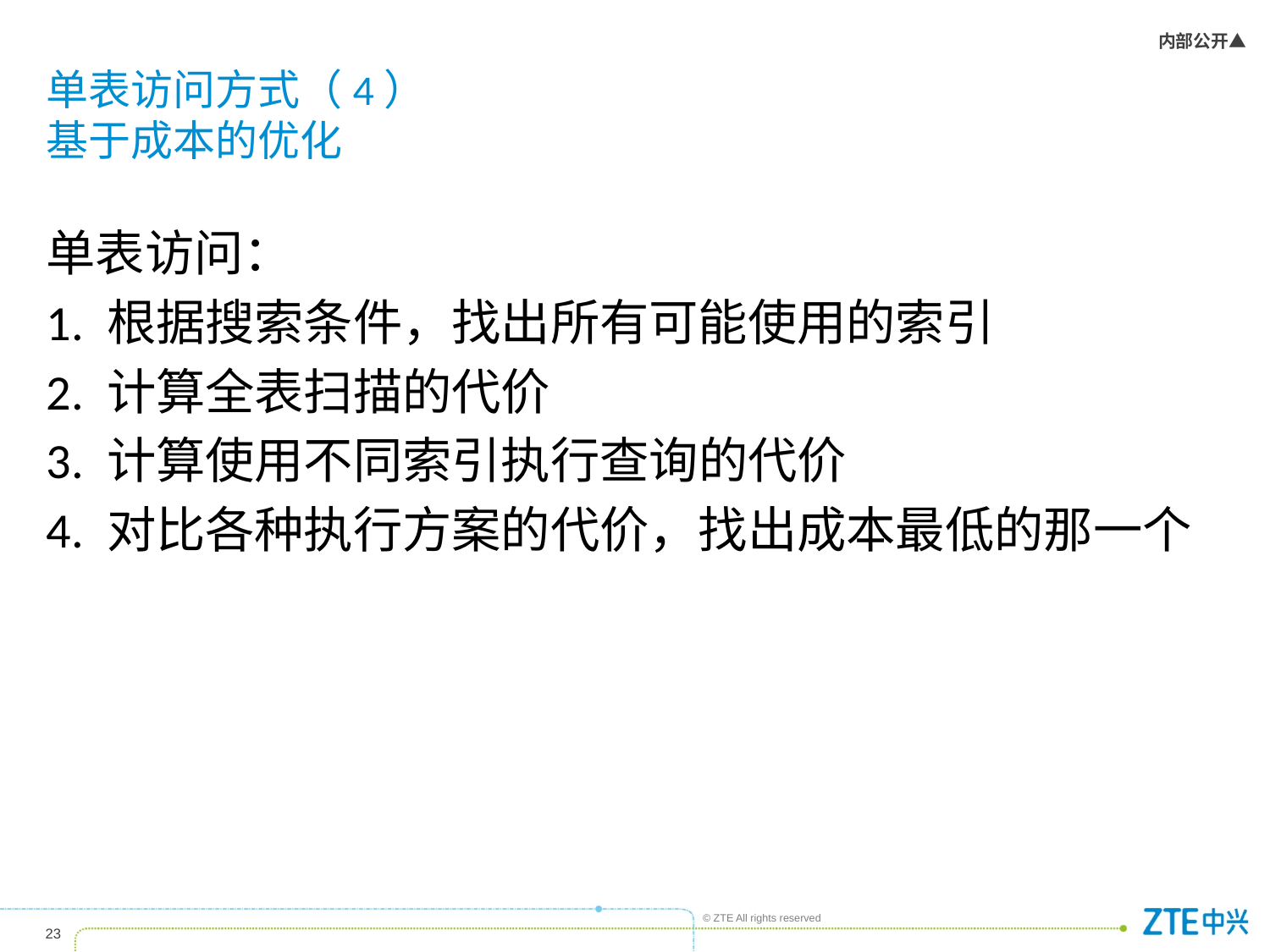

# 单表访问方式（4） 基于成本的优化
单表访问：
1. 根据搜索条件，找出所有可能使用的索引
2. 计算全表扫描的代价
3. 计算使用不同索引执行查询的代价
4. 对比各种执行方案的代价，找出成本最低的那一个